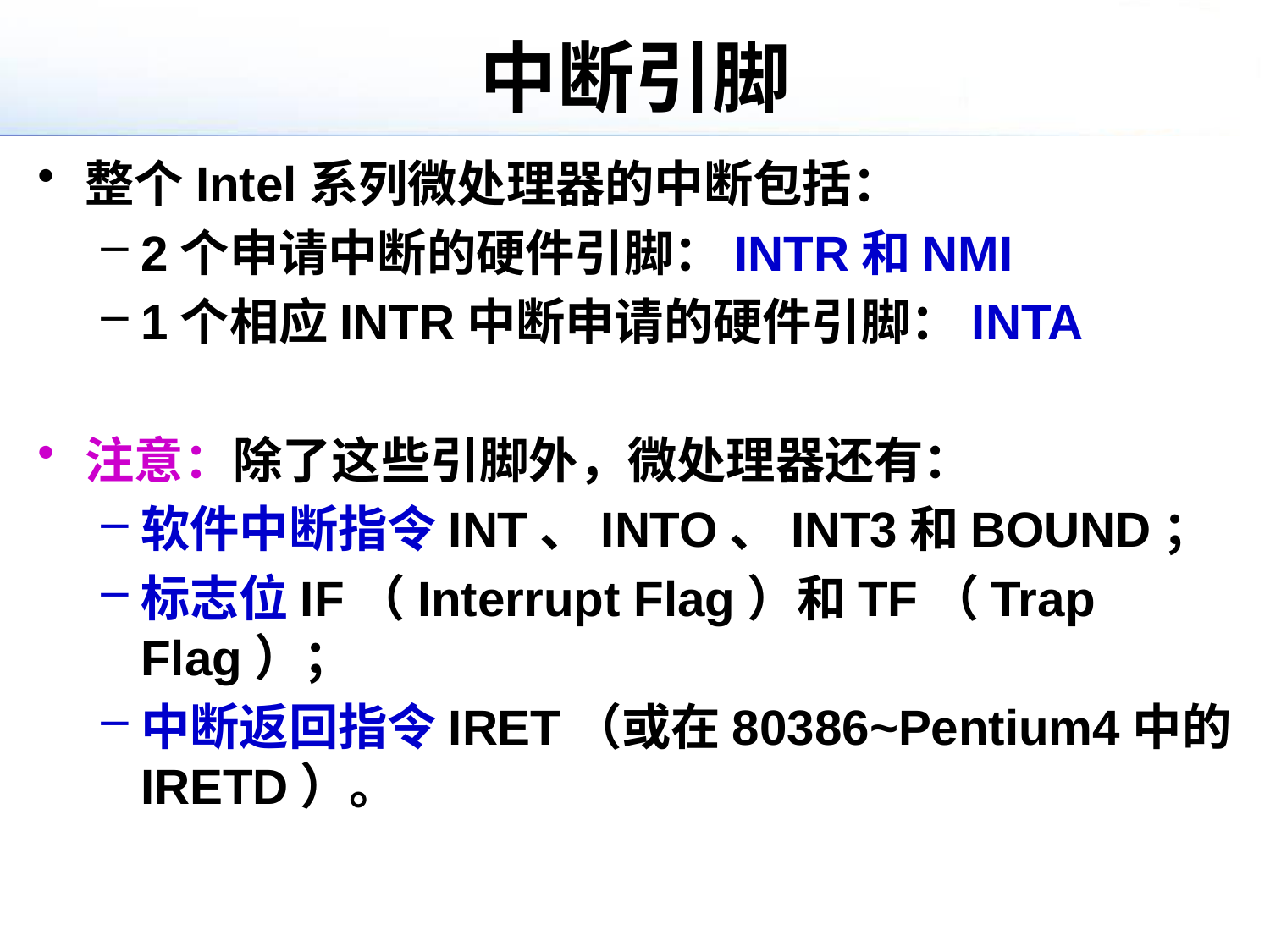

# 中断引脚
整个Intel系列微处理器的中断包括：
2个申请中断的硬件引脚：INTR和NMI
1个相应INTR中断申请的硬件引脚：INTA

注意：除了这些引脚外，微处理器还有：
软件中断指令INT、INTO、INT3和BOUND；
标志位IF（Interrupt Flag）和TF（Trap Flag）；
中断返回指令IRET（或在80386~Pentium4中的IRETD）。